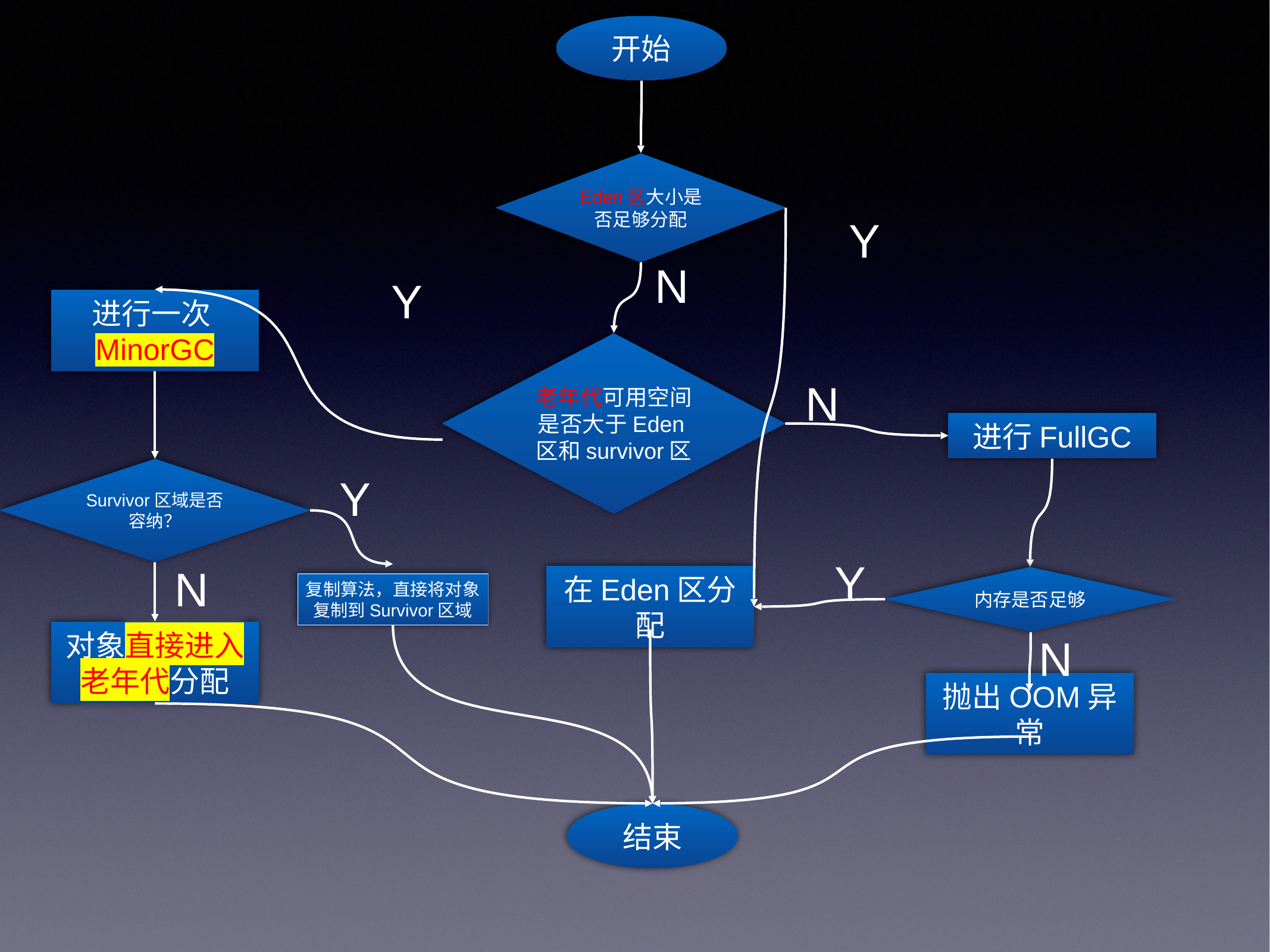

开始
Eden区大小是否足够分配
Y
Y
进行一次MinorGC
老年代可用空间是否大于Eden区和survivor区
N
进行FullGC
Survivor区域是否容纳？
Y
Y
N
内存是否足够
在Eden区分配
对象直接进入老年代分配
N
抛出OOM异常
结束
N
复制算法，直接将对象复制到Survivor区域